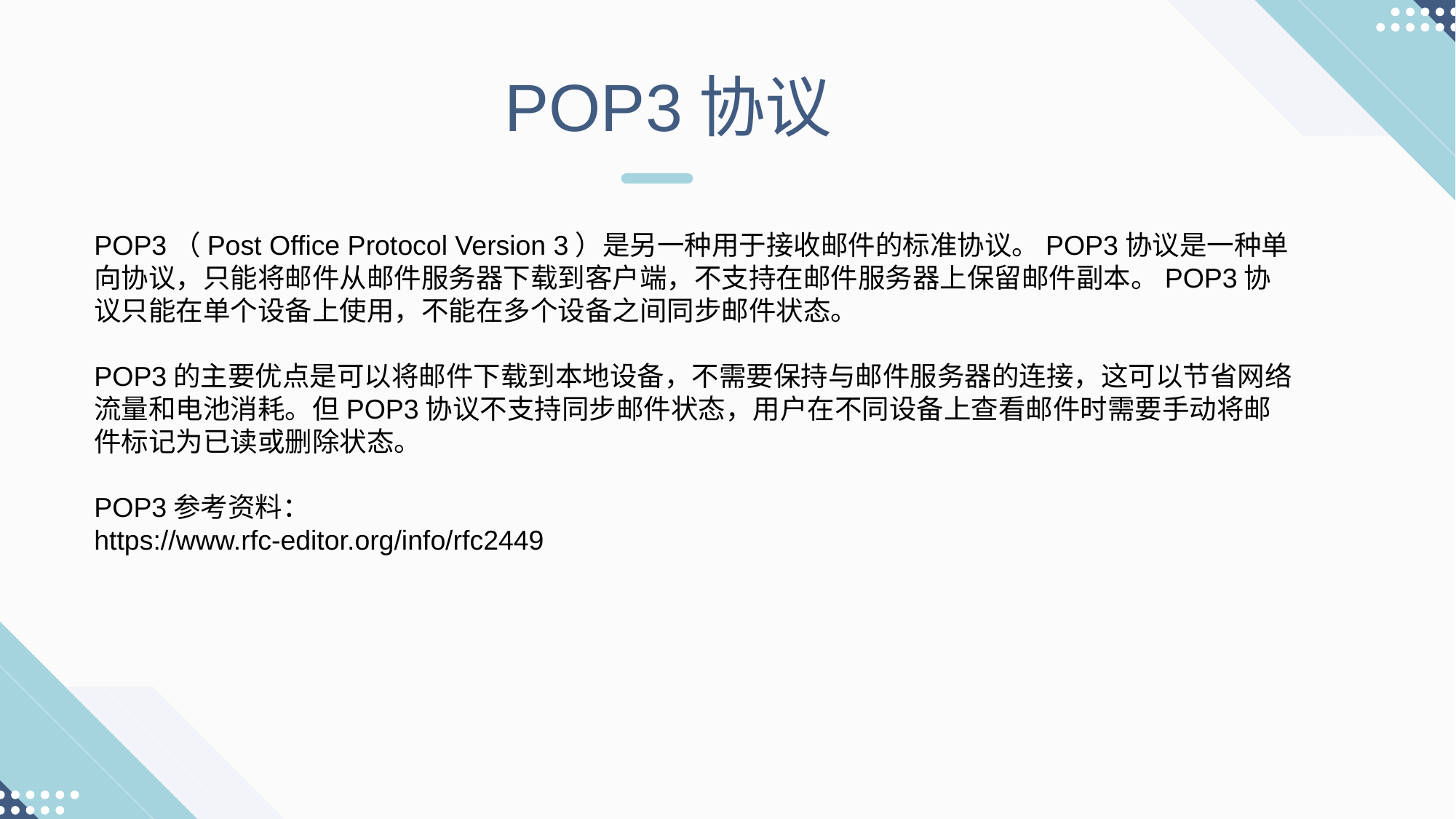

POP3协议

POP3（Post Office Protocol Version 3）是另一种用于接收邮件的标准协议。POP3协议是一种单向协议，只能将邮件从邮件服务器下载到客户端，不支持在邮件服务器上保留邮件副本。POP3协议只能在单个设备上使用，不能在多个设备之间同步邮件状态。

POP3的主要优点是可以将邮件下载到本地设备，不需要保持与邮件服务器的连接，这可以节省网络流量和电池消耗。但POP3协议不支持同步邮件状态，用户在不同设备上查看邮件时需要手动将邮件标记为已读或删除状态。

POP3参考资料：
https://www.rfc-editor.org/info/rfc2449